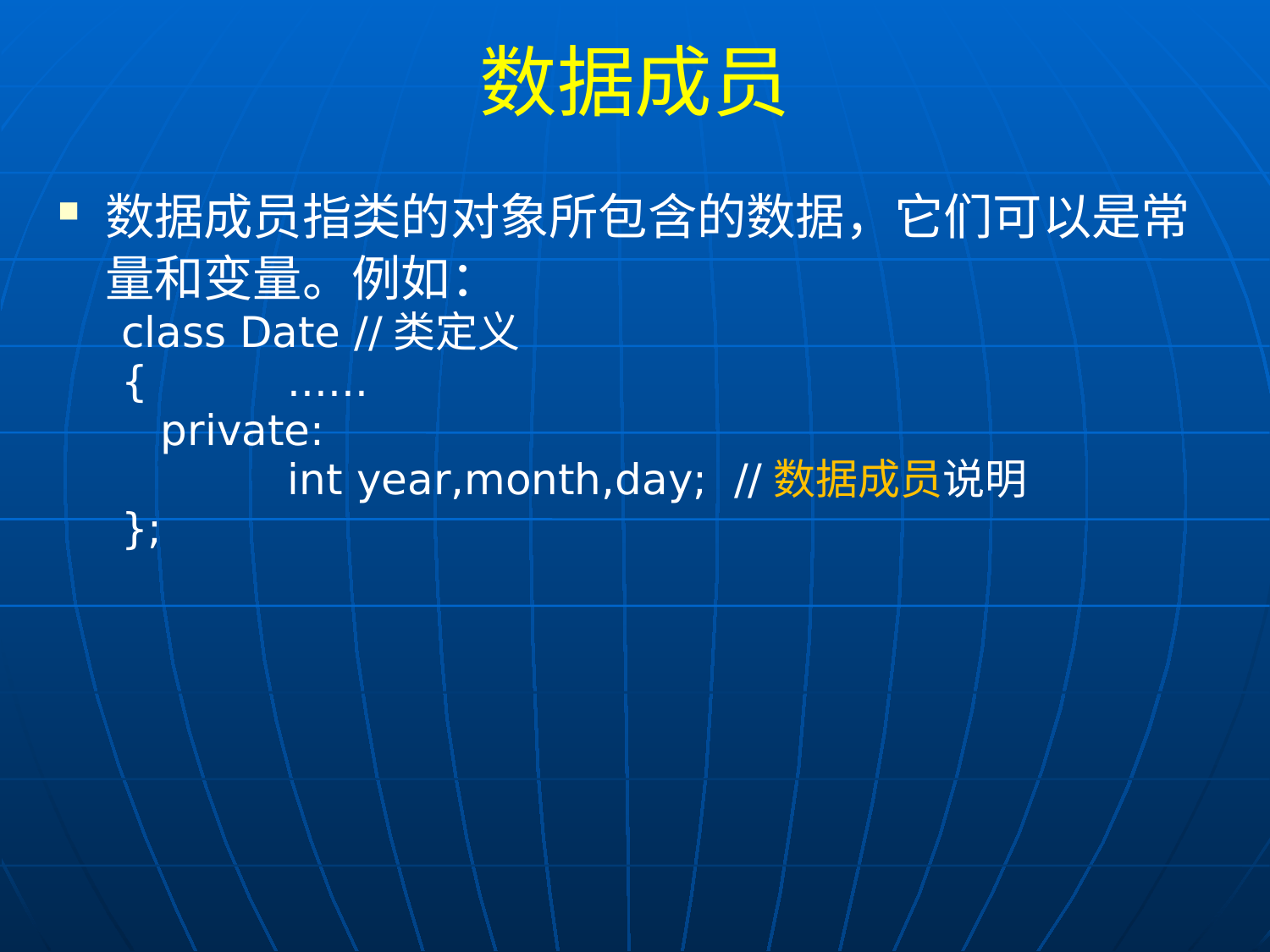

# 数据成员
数据成员指类的对象所包含的数据，它们可以是常量和变量。例如：
class Date //类定义
{		......
	private:
		int year,month,day;  //数据成员说明
};